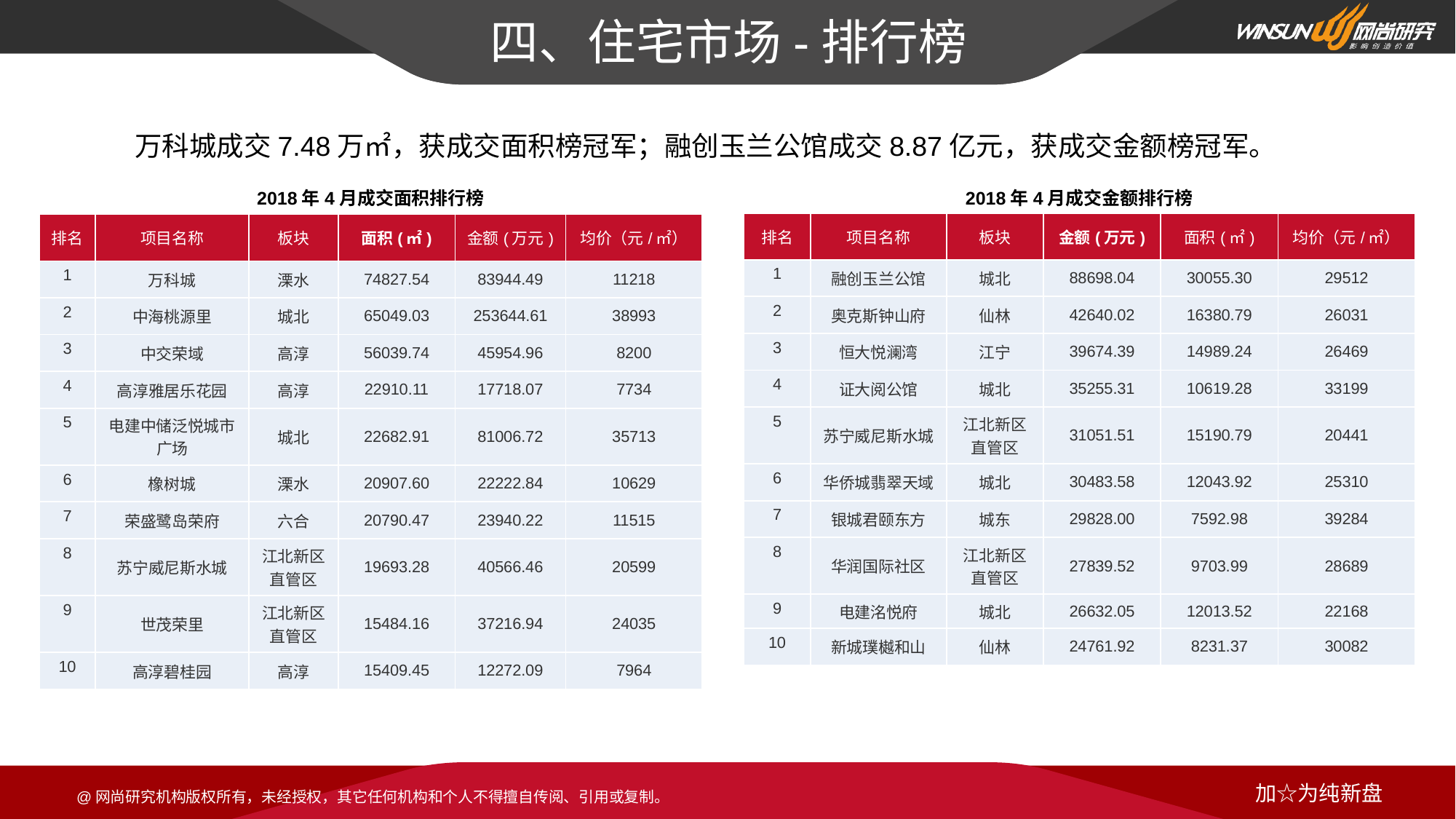

# 四、住宅市场-排行榜
万科城成交7.48万㎡，获成交面积榜冠军；融创玉兰公馆成交8.87亿元，获成交金额榜冠军。
2018年4月成交面积排行榜
2018年4月成交金额排行榜
| 排名 | 项目名称 | 板块 | 金额(万元) | 面积(㎡) | 均价（元/㎡） |
| --- | --- | --- | --- | --- | --- |
| 1 | 融创玉兰公馆 | 城北 | 88698.04 | 30055.30 | 29512 |
| 2 | 奥克斯钟山府 | 仙林 | 42640.02 | 16380.79 | 26031 |
| 3 | 恒大悦澜湾 | 江宁 | 39674.39 | 14989.24 | 26469 |
| 4 | 证大阅公馆 | 城北 | 35255.31 | 10619.28 | 33199 |
| 5 | 苏宁威尼斯水城 | 江北新区直管区 | 31051.51 | 15190.79 | 20441 |
| 6 | 华侨城翡翠天域 | 城北 | 30483.58 | 12043.92 | 25310 |
| 7 | 银城君颐东方 | 城东 | 29828.00 | 7592.98 | 39284 |
| 8 | 华润国际社区 | 江北新区直管区 | 27839.52 | 9703.99 | 28689 |
| 9 | 电建洺悦府 | 城北 | 26632.05 | 12013.52 | 22168 |
| 10 | 新城璞樾和山 | 仙林 | 24761.92 | 8231.37 | 30082 |
| 排名 | 项目名称 | 板块 | 面积(㎡) | 金额(万元) | 均价（元/㎡） |
| --- | --- | --- | --- | --- | --- |
| 1 | 万科城 | 溧水 | 74827.54 | 83944.49 | 11218 |
| 2 | 中海桃源里 | 城北 | 65049.03 | 253644.61 | 38993 |
| 3 | 中交荣域 | 高淳 | 56039.74 | 45954.96 | 8200 |
| 4 | 高淳雅居乐花园 | 高淳 | 22910.11 | 17718.07 | 7734 |
| 5 | 电建中储泛悦城市广场 | 城北 | 22682.91 | 81006.72 | 35713 |
| 6 | 橡树城 | 溧水 | 20907.60 | 22222.84 | 10629 |
| 7 | 荣盛鹭岛荣府 | 六合 | 20790.47 | 23940.22 | 11515 |
| 8 | 苏宁威尼斯水城 | 江北新区直管区 | 19693.28 | 40566.46 | 20599 |
| 9 | 世茂荣里 | 江北新区直管区 | 15484.16 | 37216.94 | 24035 |
| 10 | 高淳碧桂园 | 高淳 | 15409.45 | 12272.09 | 7964 |

加☆为纯新盘